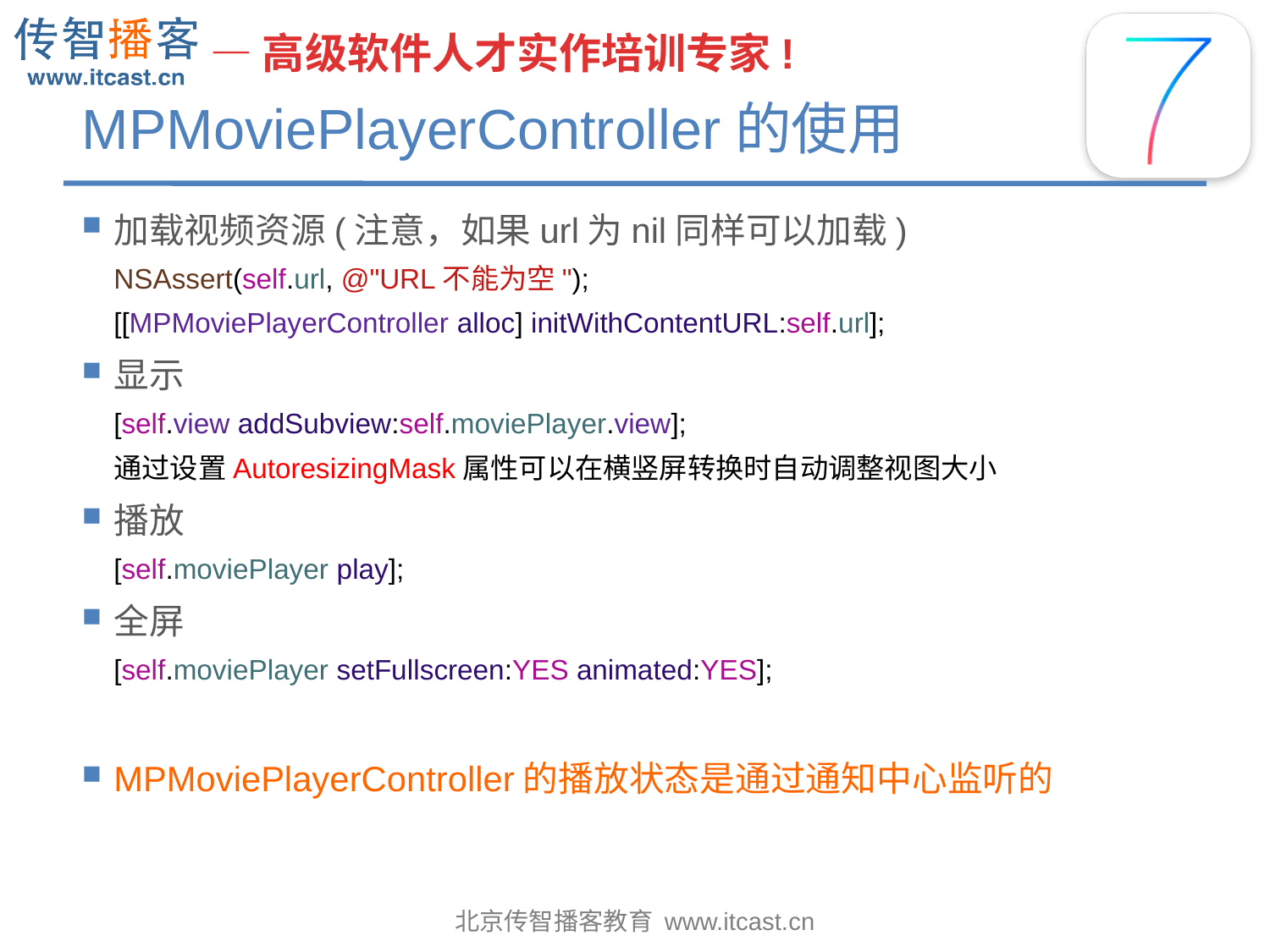

# MPMoviePlayerController的使用
加载视频资源(注意，如果url为nil同样可以加载)
NSAssert(self.url, @"URL不能为空");
[[MPMoviePlayerController alloc] initWithContentURL:self.url];
显示
[self.view addSubview:self.moviePlayer.view];
通过设置AutoresizingMask属性可以在横竖屏转换时自动调整视图大小
播放
[self.moviePlayer play];
全屏
[self.moviePlayer setFullscreen:YES animated:YES];

MPMoviePlayerController的播放状态是通过通知中心监听的